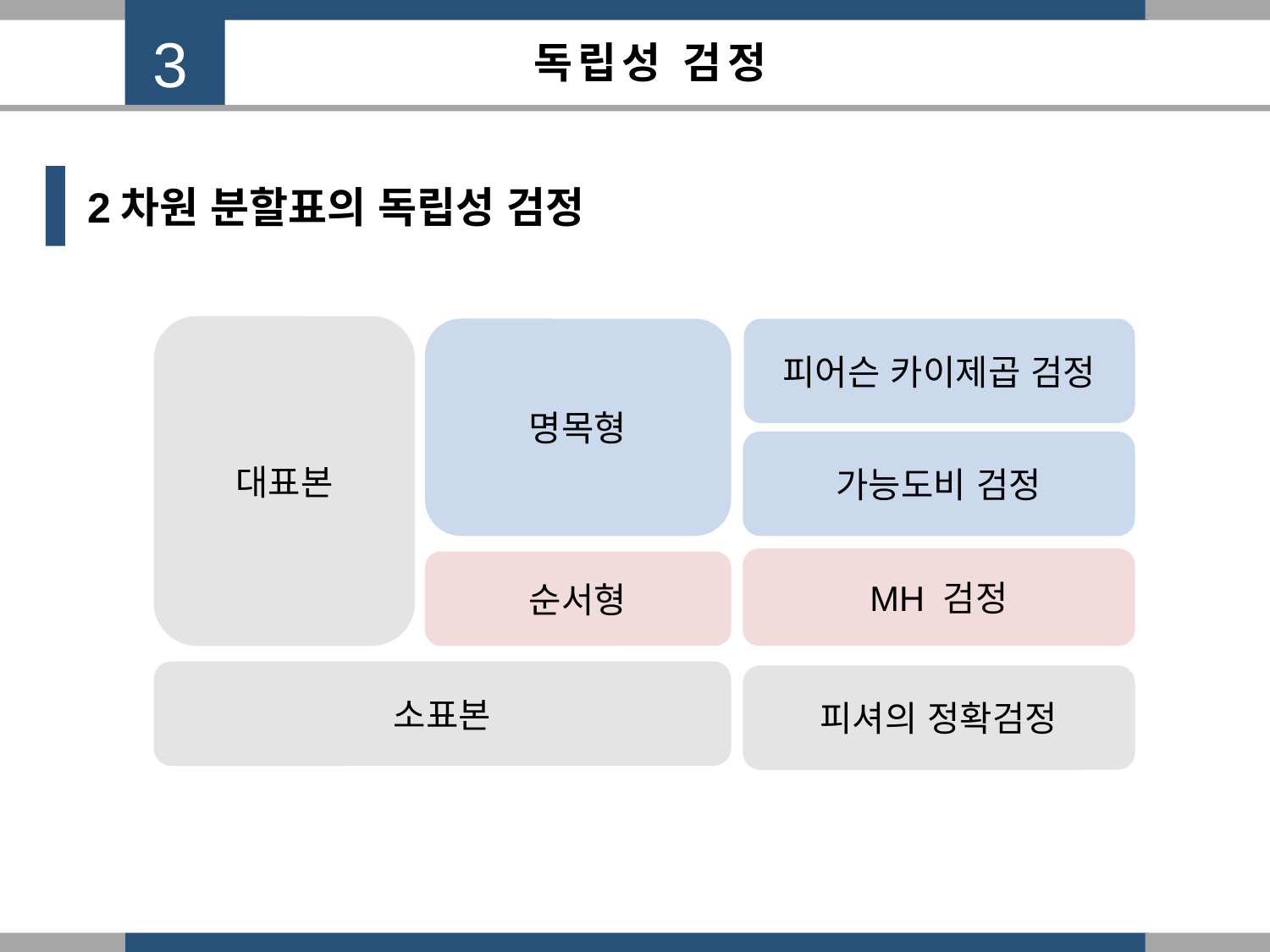

3
독립성 검정

2차원 분할표의 독립성 검정
대표본
피어슨 카이제곱 검정
명목형
가능도비 검정
MH 검정
순서형
소표본
피셔의 정확검정